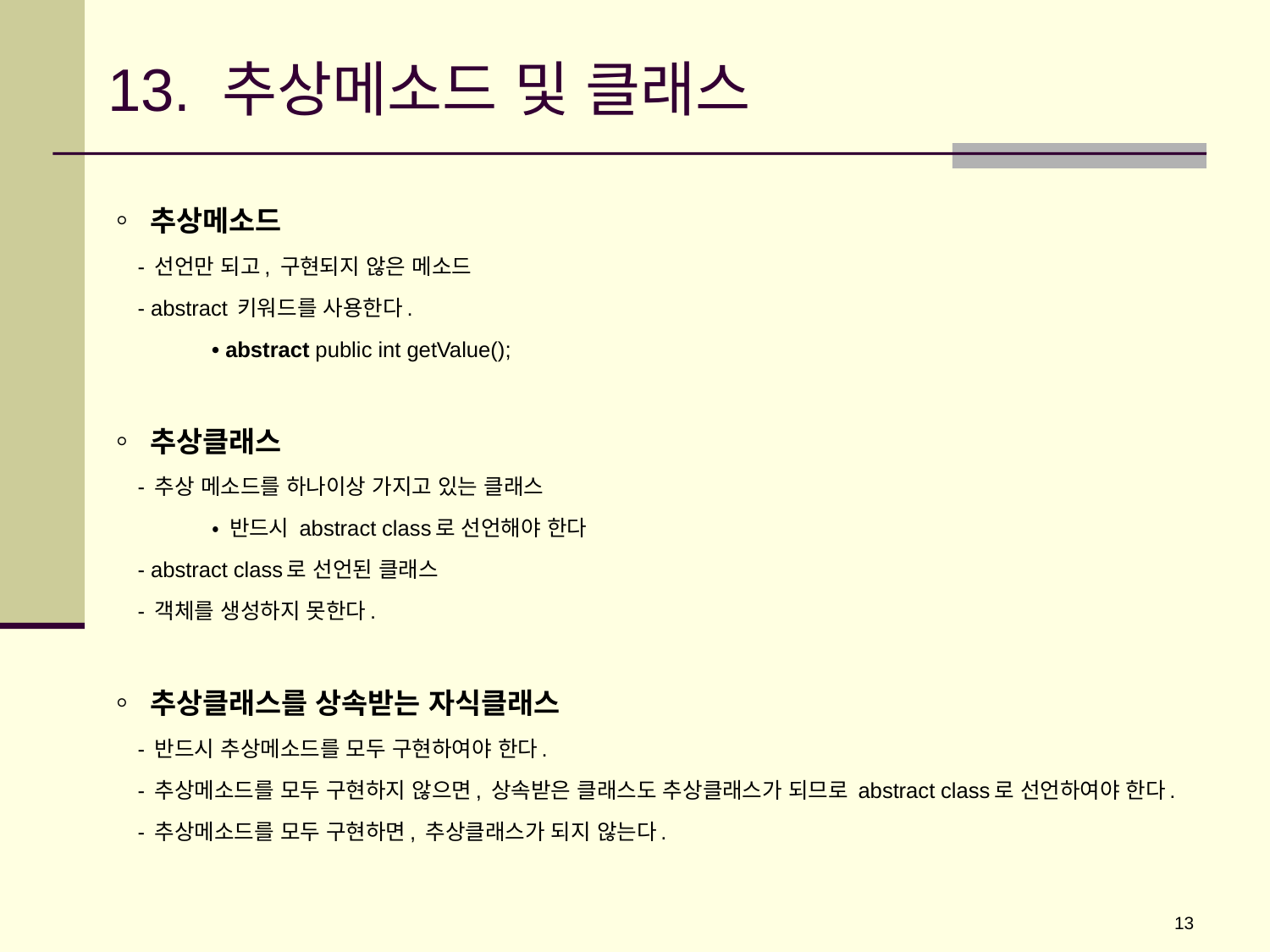

# 13. 추상메소드 및 클래스
◦ 추상메소드
     - 선언만 되고, 구현되지 않은 메소드
     - abstract 키워드를 사용한다.
	 • abstract public int getValue();

◦ 추상클래스
     - 추상 메소드를 하나이상 가지고 있는 클래스
	 • 반드시 abstract class로 선언해야 한다
     - abstract class로 선언된 클래스
     - 객체를 생성하지 못한다.

◦ 추상클래스를 상속받는 자식클래스
     - 반드시 추상메소드를 모두 구현하여야 한다.
     - 추상메소드를 모두 구현하지 않으면, 상속받은 클래스도 추상클래스가 되므로 abstract class로 선언하여야 한다.
     - 추상메소드를 모두 구현하면, 추상클래스가 되지 않는다.
13